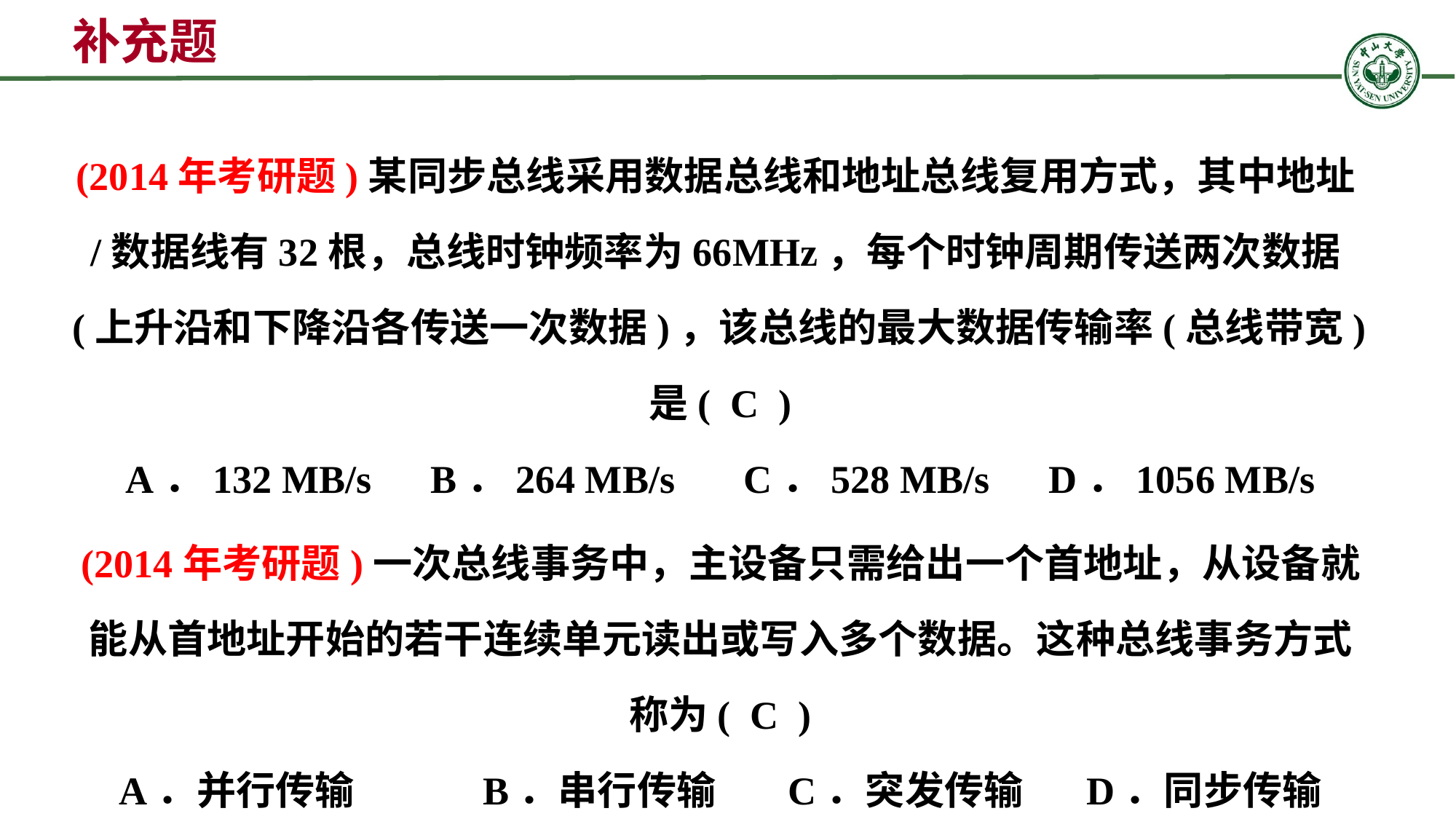

补充题
(2014年考研题)某同步总线采用数据总线和地址总线复用方式，其中地址/数据线有32根，总线时钟频率为66MHz，每个时钟周期传送两次数据(上升沿和下降沿各传送一次数据)，该总线的最大数据传输率(总线带宽)是(  C  )
A．132 MB/s      B．264 MB/s       C．528 MB/s      D．1056 MB/s
(2014年考研题)一次总线事务中，主设备只需给出一个首地址，从设备就能从首地址开始的若干连续单元读出或写入多个数据。这种总线事务方式称为(  C  )
A．并行传输  	   B．串行传输       C．突发传输      D．同步传输
(2014年考研题)下列有关I/O接口的叙述中，错误的是(  D  )
A．状态端口和控制端口可以合用同一个寄存器
B．I/O接口中CPU可访问的寄存器称为I/O端口
C．用独立编址方式时，I/O端口地址和主存地址可能相同
D．采用统一编址方式时，CPU不能用访存指令访问I/O端口